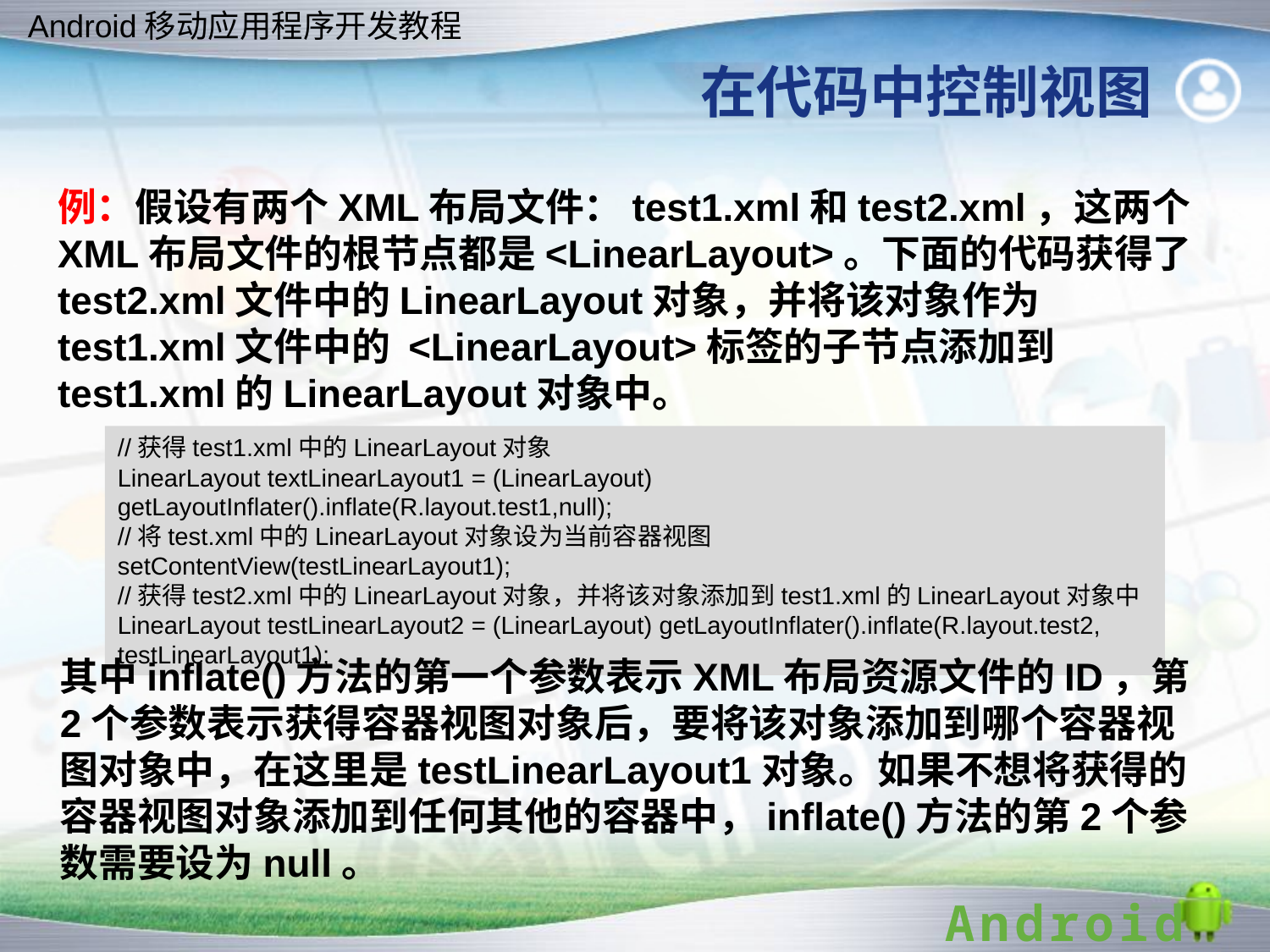

# 在代码中控制视图
例：假设有两个XML布局文件：test1.xml和test2.xml，这两个XML布局文件的根节点都是<LinearLayout>。下面的代码获得了test2.xml文件中的LinearLayout对象，并将该对象作为test1.xml文件中的 <LinearLayout>标签的子节点添加到test1.xml的LinearLayout对象中。
//获得test1.xml中的LinearLayout对象
LinearLayout textLinearLayout1 = (LinearLayout) getLayoutInflater().inflate(R.layout.test1,null);
//将test.xml中的LinearLayout对象设为当前容器视图
setContentView(testLinearLayout1);
//获得test2.xml中的LinearLayout对象，并将该对象添加到test1.xml的LinearLayout对象中
LinearLayout testLinearLayout2 = (LinearLayout) getLayoutInflater().inflate(R.layout.test2, testLinearLayout1);
其中inflate()方法的第一个参数表示XML布局资源文件的ID，第2个参数表示获得容器视图对象后，要将该对象添加到哪个容器视图对象中，在这里是testLinearLayout1对象。如果不想将获得的容器视图对象添加到任何其他的容器中，inflate()方法的第2个参数需要设为null。